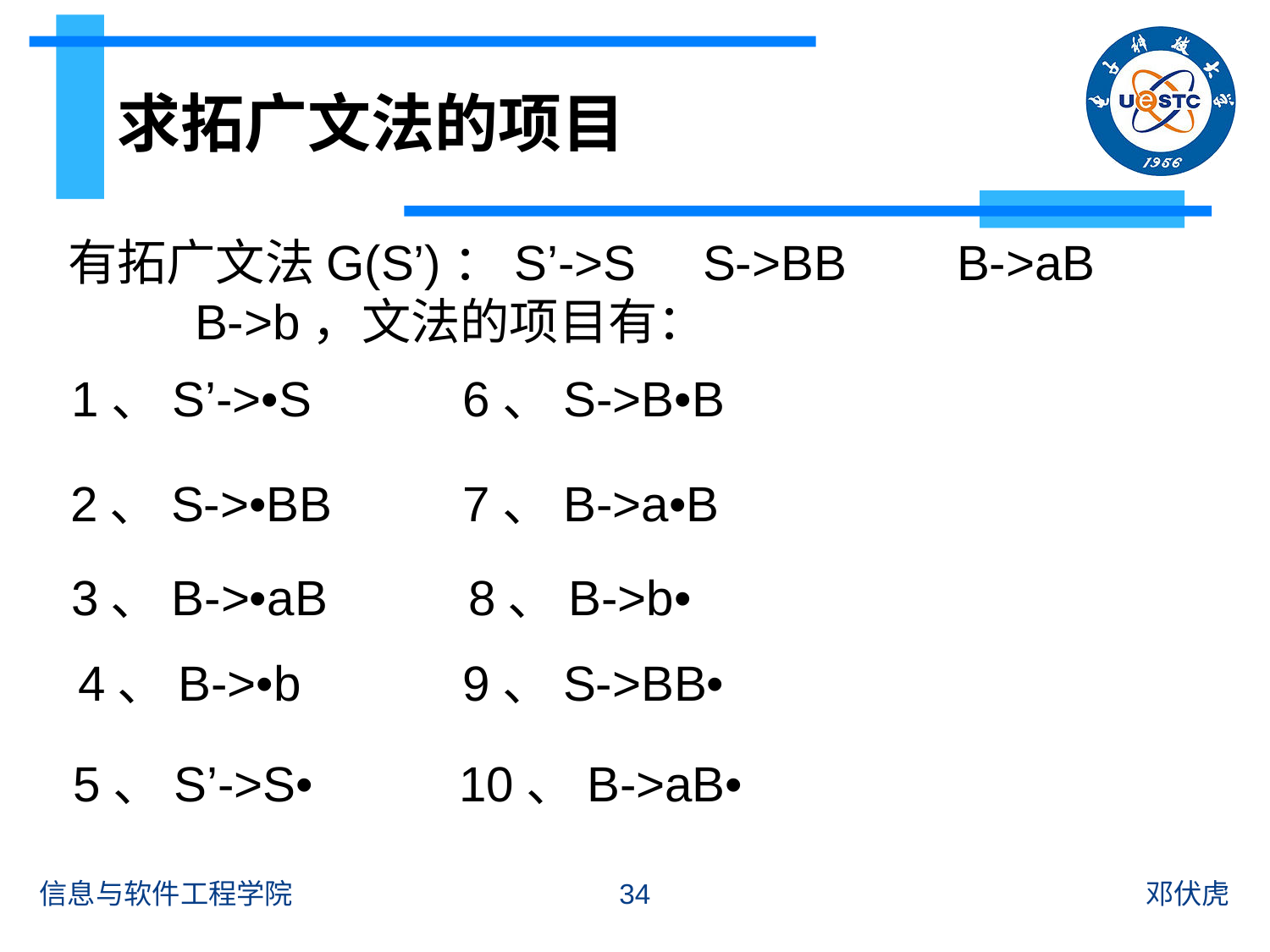

# 求拓广文法的项目
有拓广文法G(S’)：S’->S	S->BB	B->aB	B->b，文法的项目有：
1、S’->•S
6、S->B•B
7、B->a•B
2、S->•BB
3、B->•aB
8、B->b•
4、B->•b
9、S->BB•
5、S’->S•
10、B->aB•
34
信息与软件工程学院
邓伏虎